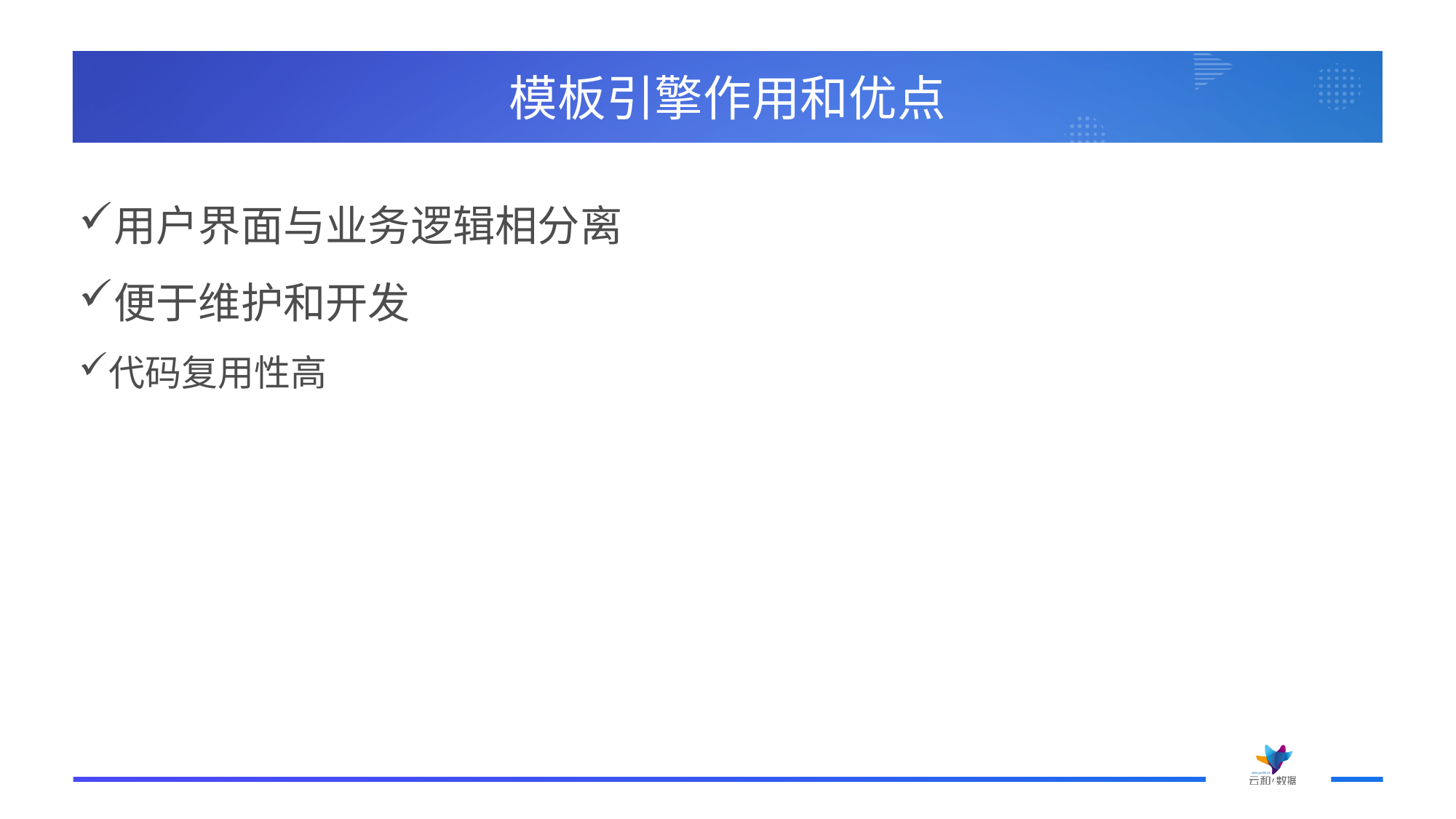

# 模板引擎作用和优点
用户界面与业务逻辑相分离
便于维护和开发
代码复用性高